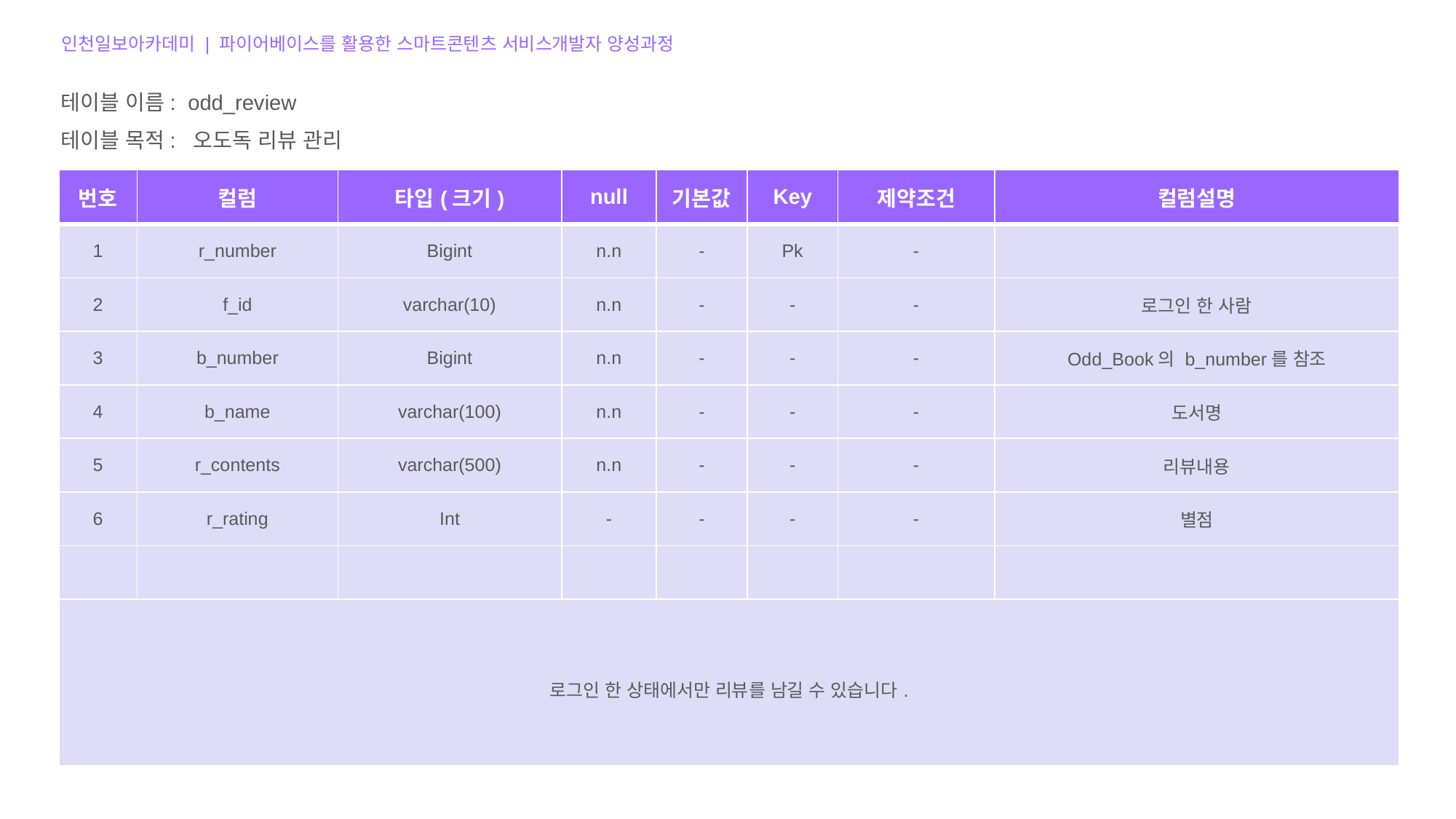

인천일보아카데미 | 파이어베이스를 활용한 스마트콘텐츠 서비스개발자 양성과정
테이블 이름:  odd_review
테이블 목적:  오도독 리뷰 관리
| 번호 | 컬럼 | 타입(크기) | null | 기본값 | Key | 제약조건 | 컬럼설명 |
| --- | --- | --- | --- | --- | --- | --- | --- |
| 1 | r\_number | Bigint | n.n | - | Pk | - |  |
| 2 | f\_id | varchar(10) | n.n | - | - | - | 로그인 한 사람 |
| 3 | b\_number | Bigint | n.n | - | - | - | Odd\_Book의 b\_number를 참조 |
| 4 | b\_name | varchar(100) | n.n | - | - | - | 도서명 |
| 5 | r\_contents | varchar(500) | n.n | - | - | - | 리뷰내용 |
| 6 | r\_rating | Int | - | - | - | - | 별점 |
|  |  |  |  |  |  |  |  |
| 로그인 한 상태에서만 리뷰를 남길 수 있습니다. |  |  |  |  |  |  |  |